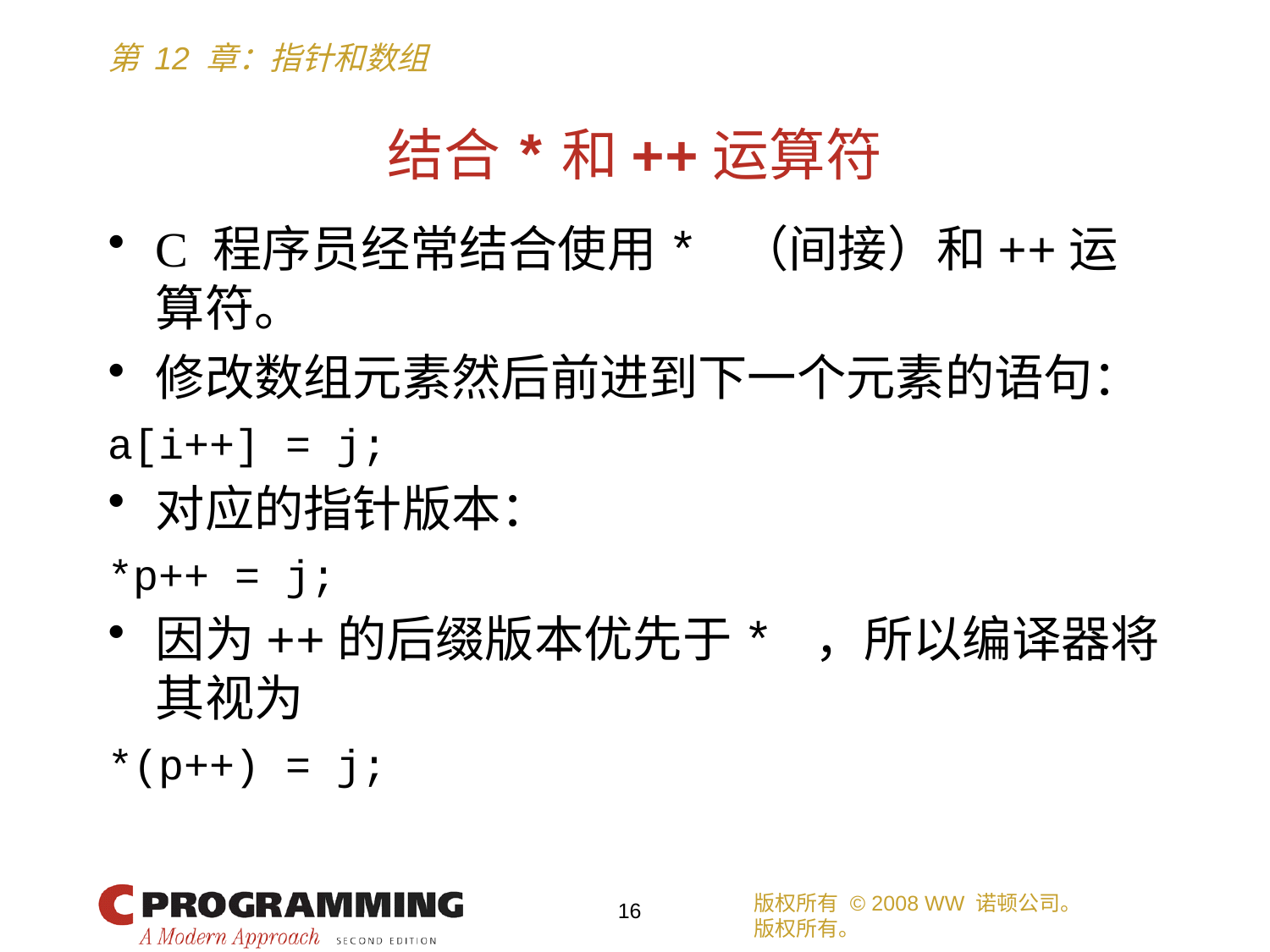

# 结合*和++运算符
C 程序员经常结合使用* （间接）和++运算符。
修改数组元素然后前进到下一个元素的语句：
a[i++] = j;
对应的指针版本：
*p++ = j;
因为++的后缀版本优先于* ，所以编译器将其视为
*(p++) = j;
版权所有 © 2008 WW 诺顿公司。
版权所有。
16